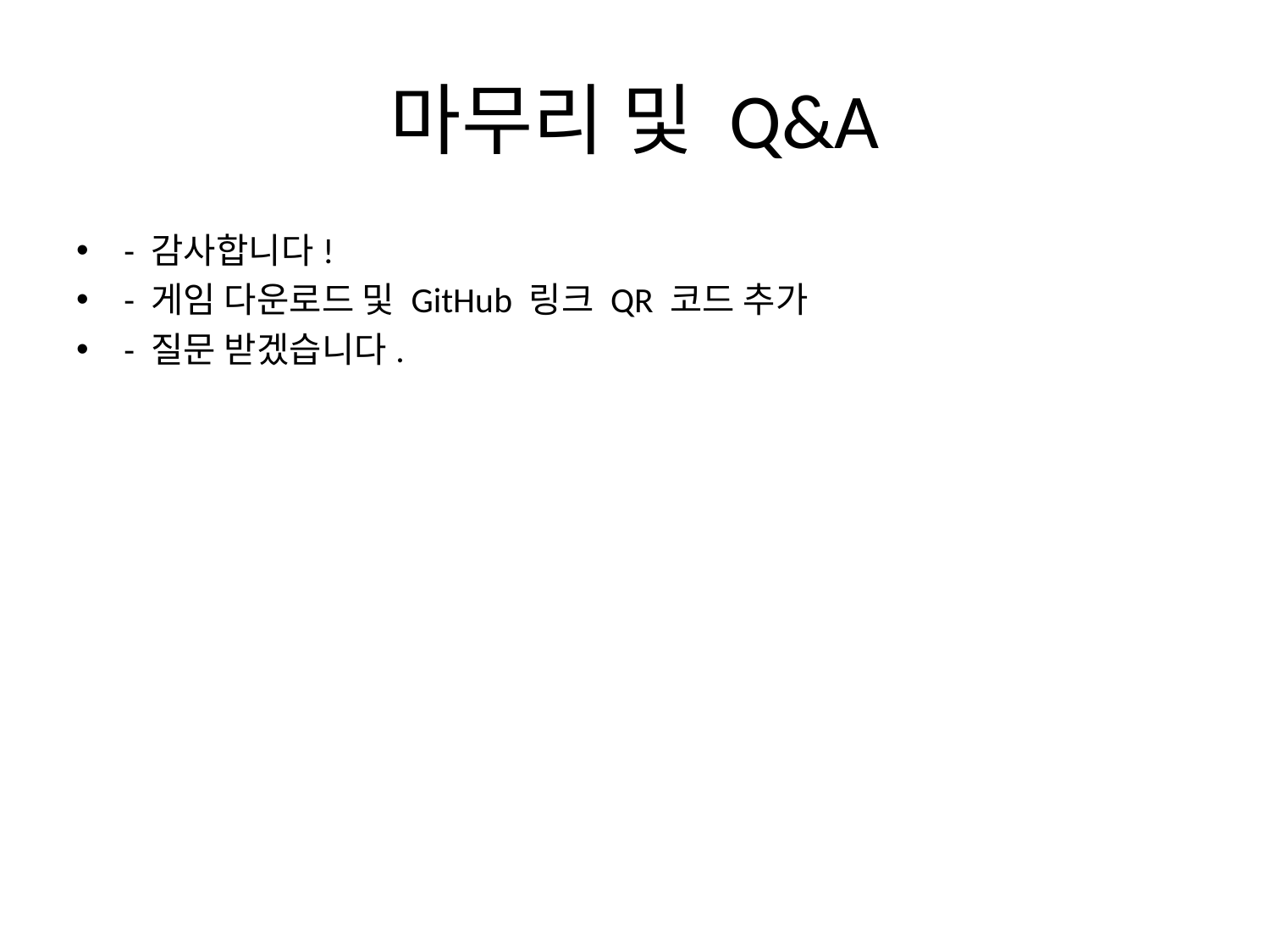

# 마무리 및 Q&A
- 감사합니다!
- 게임 다운로드 및 GitHub 링크 QR 코드 추가
- 질문 받겠습니다.